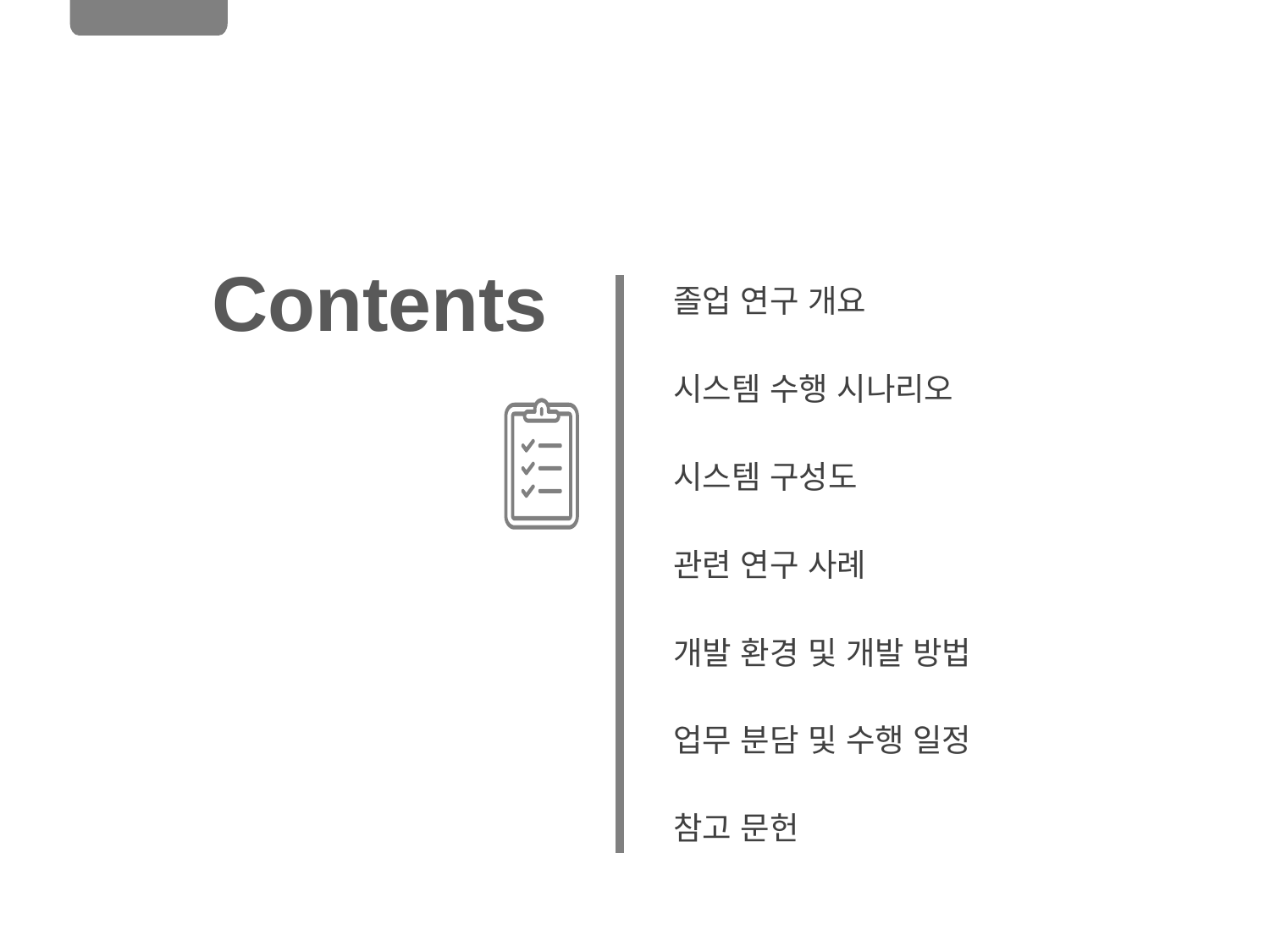

Contents
졸업 연구 개요
시스템 수행 시나리오

시스템 구성도
관련 연구 사례
개발 환경 및 개발 방법
업무 분담 및 수행 일정
참고 문헌